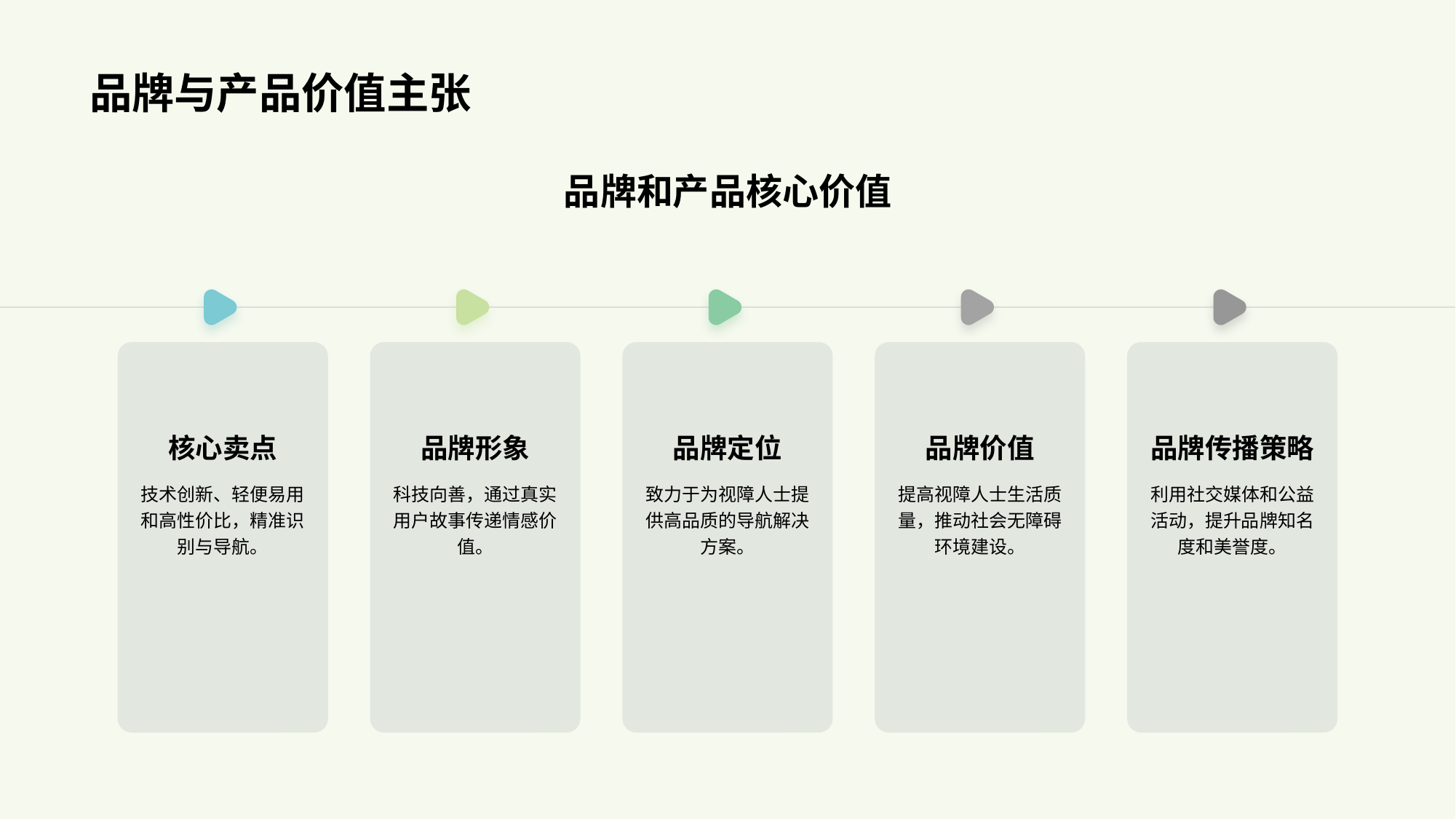

# 品牌与产品价值主张
品牌和产品核心价值

核心卖点
技术创新、轻便易用和高性价比，精准识别与导航。

品牌形象
科技向善，通过真实用户故事传递情感价值。

品牌定位
致力于为视障人士提供高品质的导航解决方案。

品牌价值
提高视障人士生活质量，推动社会无障碍环境建设。

品牌传播策略
利用社交媒体和公益活动，提升品牌知名度和美誉度。